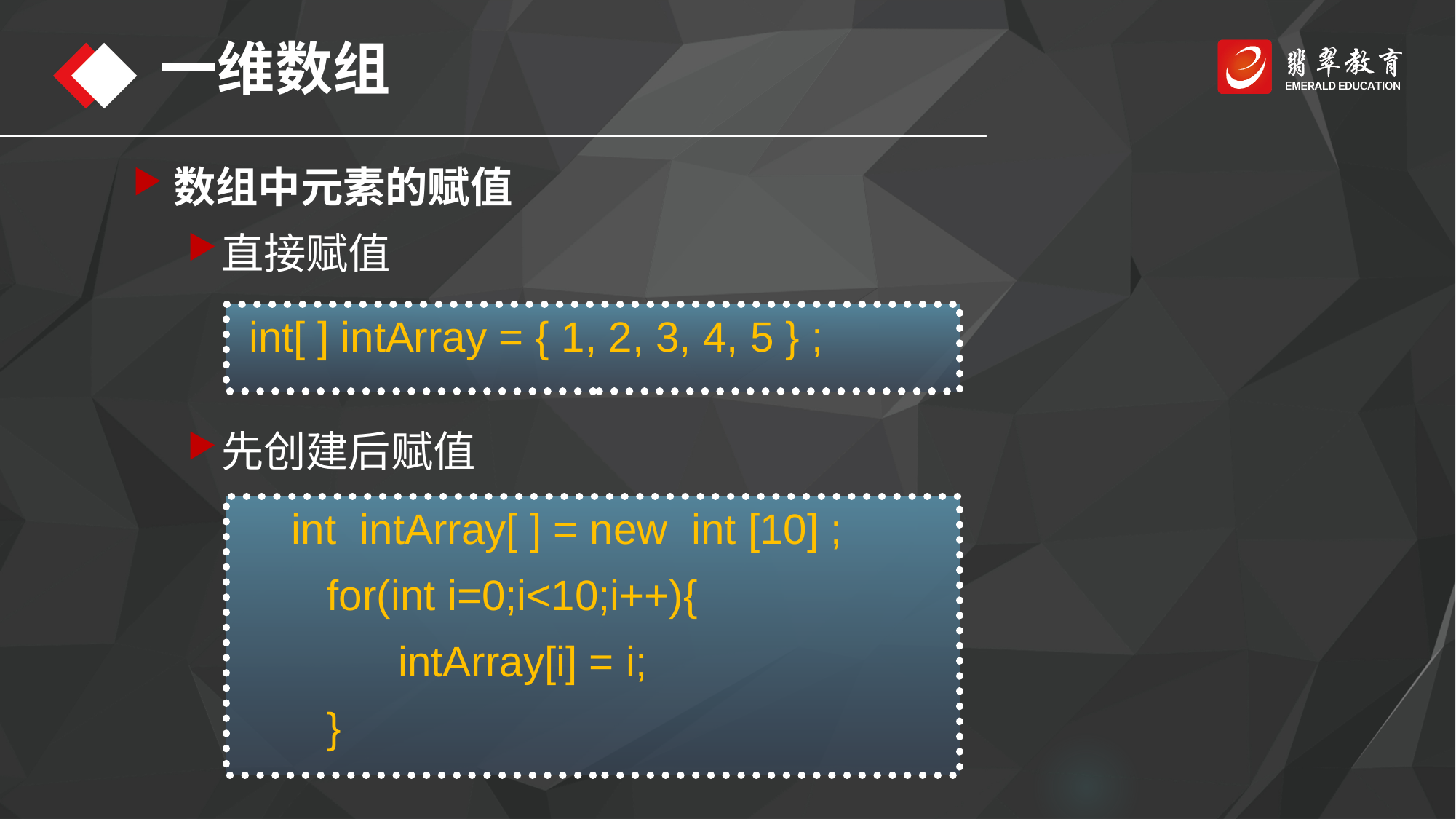

一维数组

数组中元素的赋值
直接赋值

先创建后赋值

 int[ ] intArray = { 1, 2, 3, 4, 5 } ;
int  intArray[ ] = new  int [10] ;
   for(int i=0;i<10;i++){
         intArray[i] = i;
   }